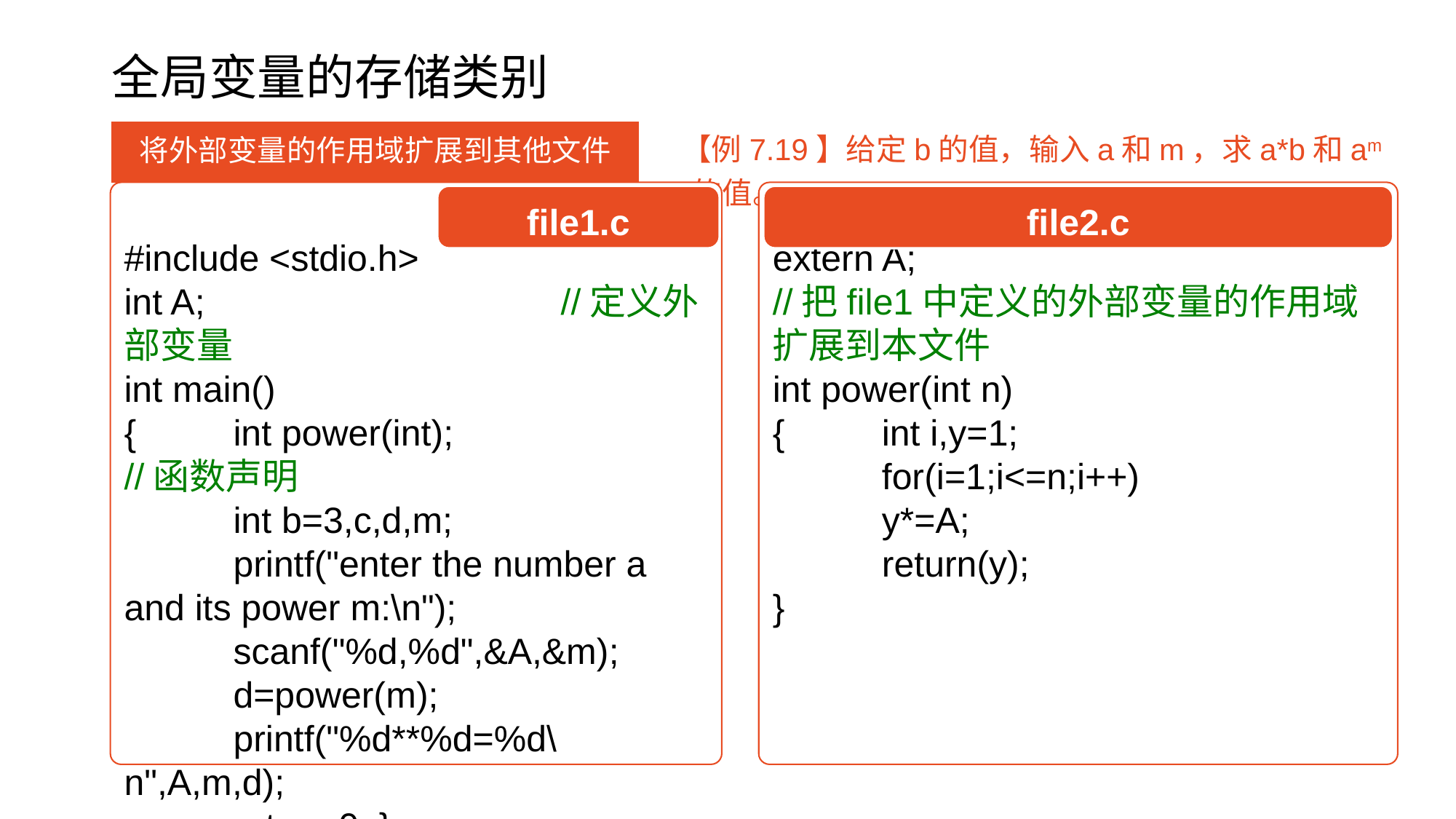

# 全局变量的存储类别
【例7.19】给定b的值，输入a和m，求a*b和am的值。
将外部变量的作用域扩展到其他文件

#include <stdio.h>
int A;				//定义外部变量
int main()
{	int power(int);		//函数声明
	int b=3,c,d,m;
	printf("enter the number a and its power m:\n");
	scanf("%d,%d",&A,&m);
	d=power(m);
	printf("%d**%d=%d\n",A,m,d);
	return 0; }
file1.c

extern A;
//把file1中定义的外部变量的作用域扩展到本文件
int power(int n)
{	int i,y=1;
	for(i=1;i<=n;i++)
	y*=A;
	return(y);
}
file2.c